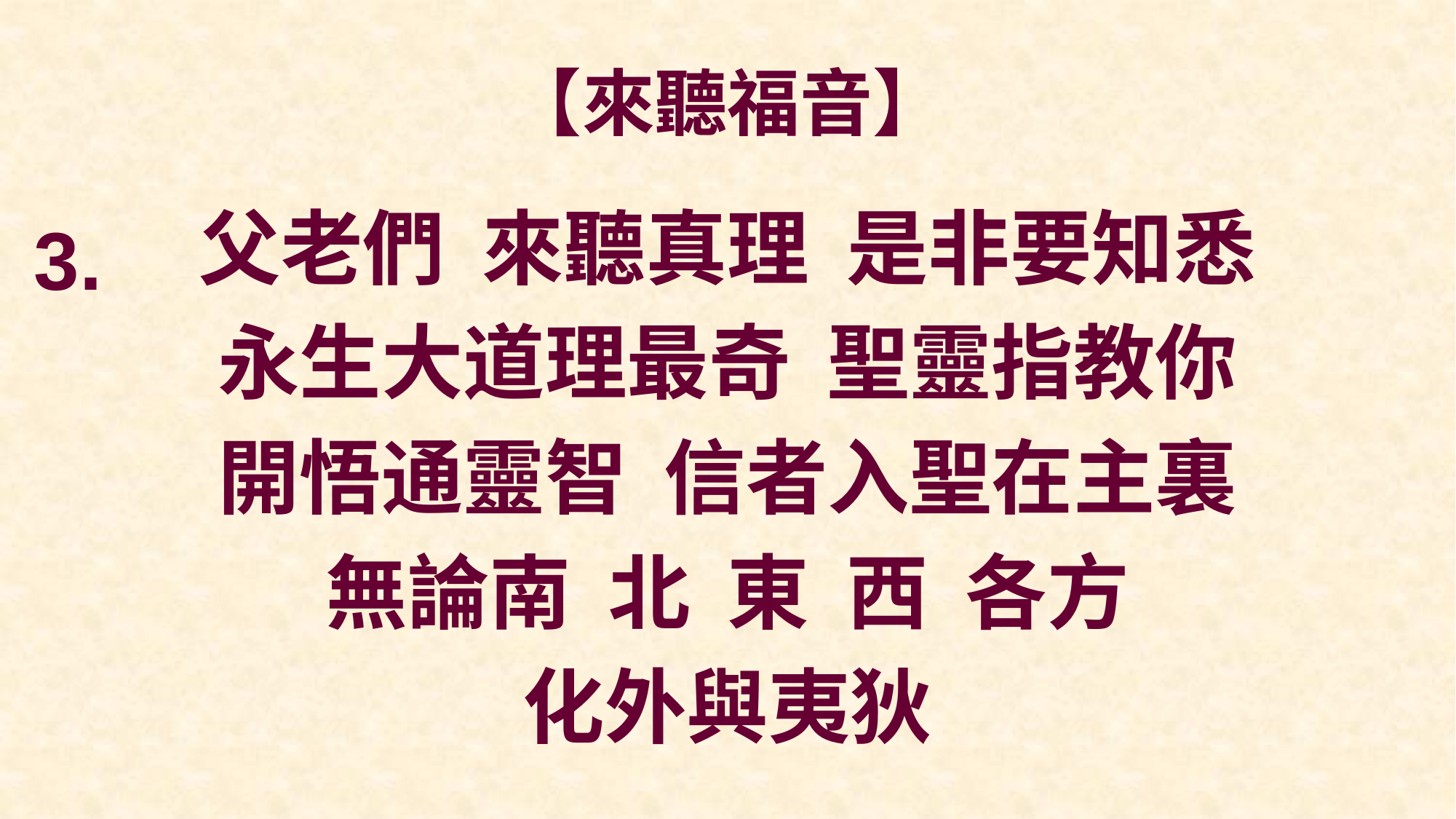

# 【來聽福音】
父老們  來聽真理  是非要知悉
永生大道理最奇  聖靈指教你
開悟通靈智  信者入聖在主裏
無論南  北  東  西  各方
化外與夷狄
3.